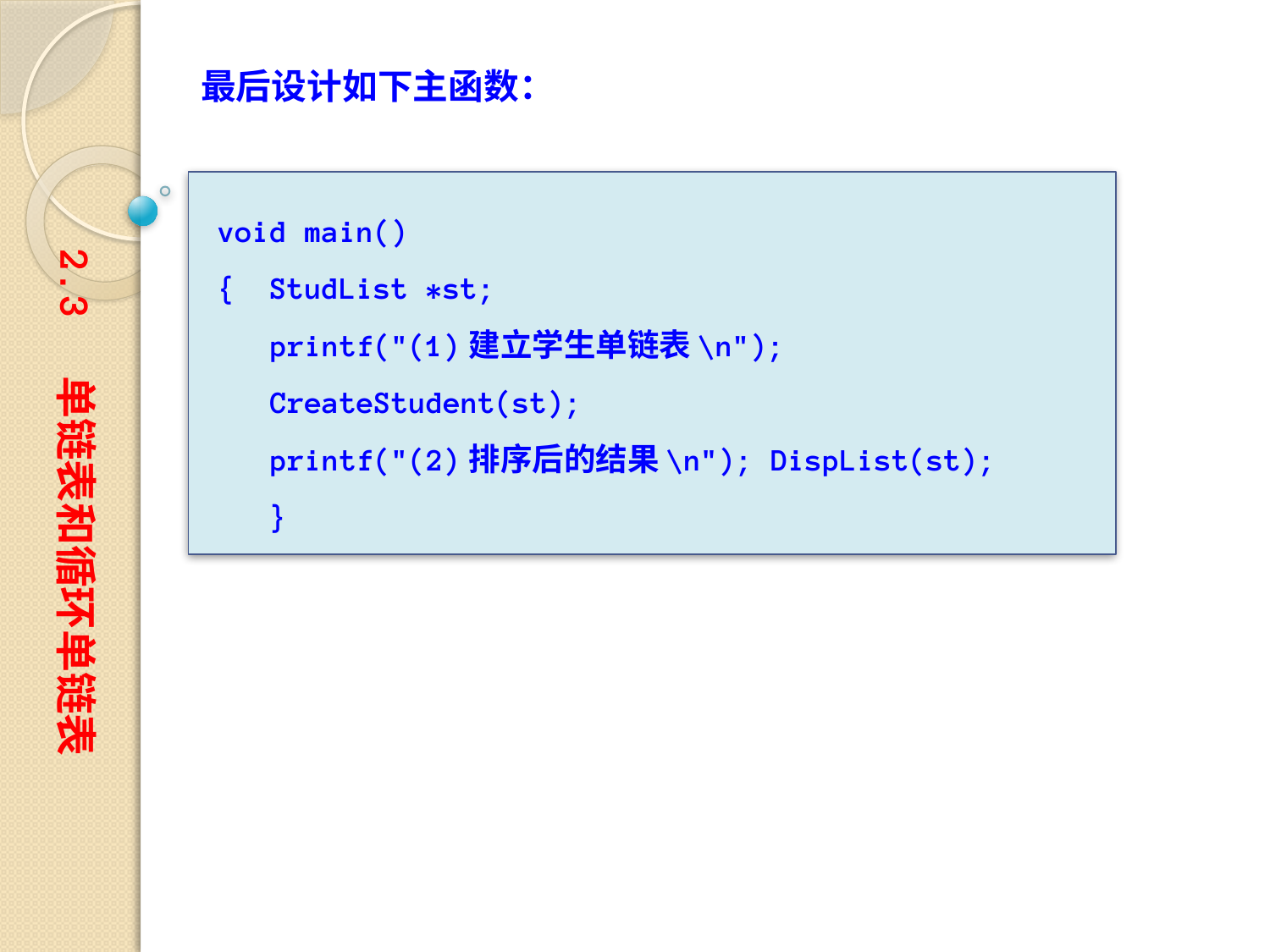

最后设计如下主函数：
void main()
{  StudList *st;
   printf("(1)建立学生单链表\n");
   CreateStudent(st);
   printf("(2)排序后的结果\n"); DispList(st);
   }
2.3  单链表和循环单链表